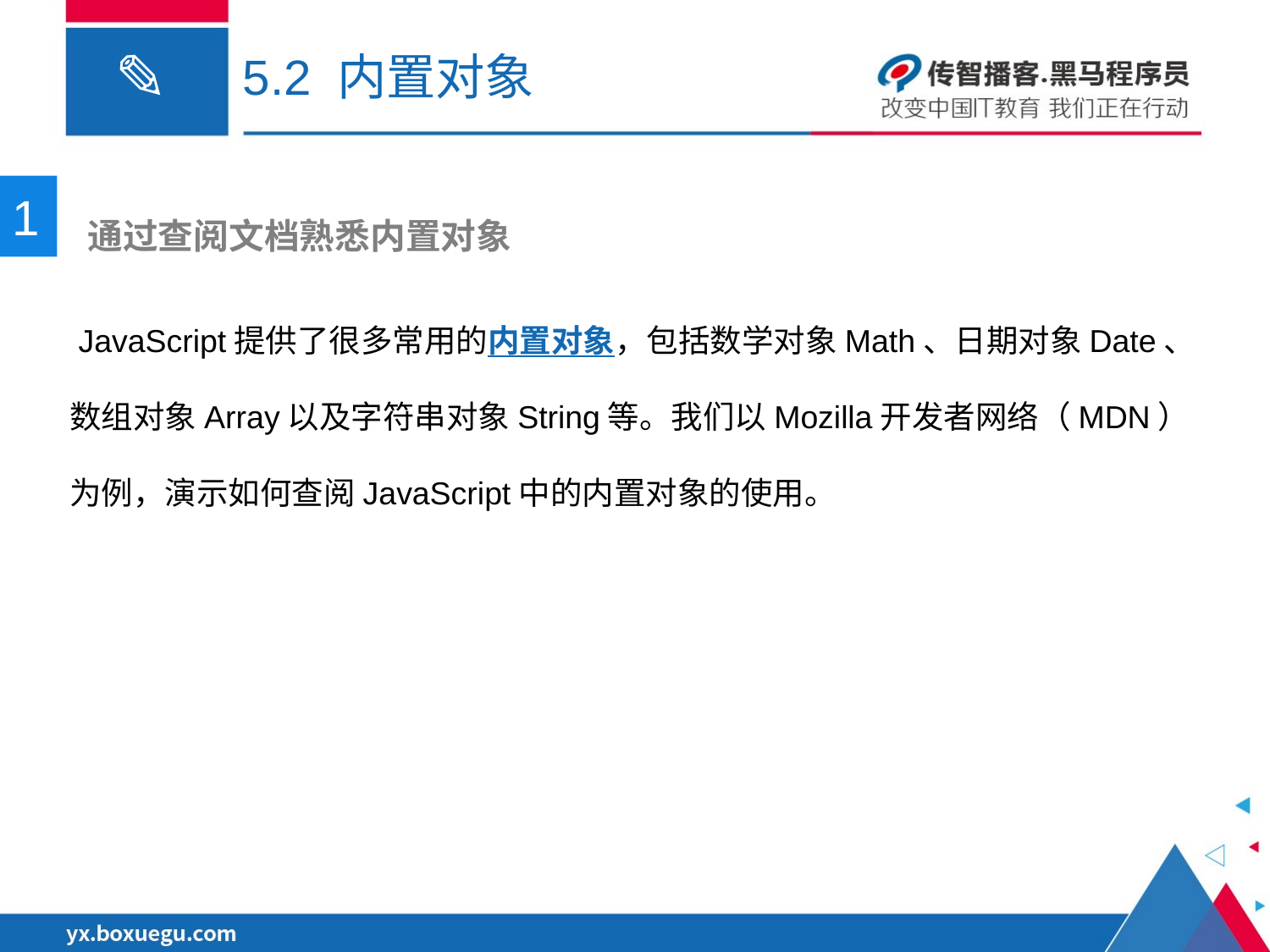

# 5.2 内置对象

1
  通过查阅文档熟悉内置对象
 JavaScript提供了很多常用的内置对象，包括数学对象Math、日期对象Date、数组对象Array以及字符串对象String等。我们以Mozilla开发者网络（MDN）为例，演示如何查阅JavaScript中的内置对象的使用。